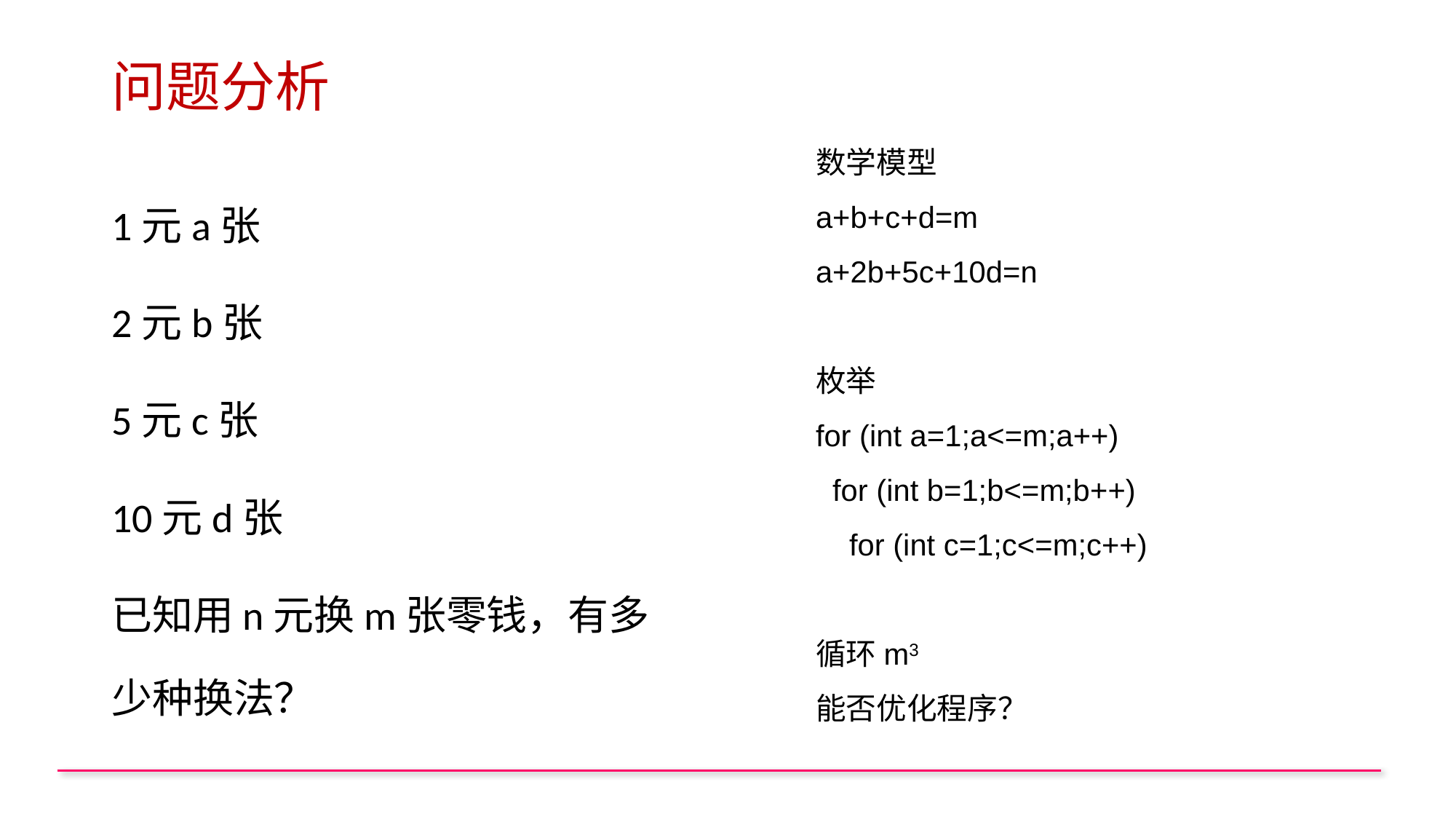

# 问题分析
数学模型
a+b+c+d=m
a+2b+5c+10d=n

枚举
for (int a=1;a<=m;a++)
  for (int b=1;b<=m;b++)
    for (int c=1;c<=m;c++)

循环m3
能否优化程序？
1元a张
2元b张
5元c张
10元d张
已知用n元换m张零钱，有多少种换法？